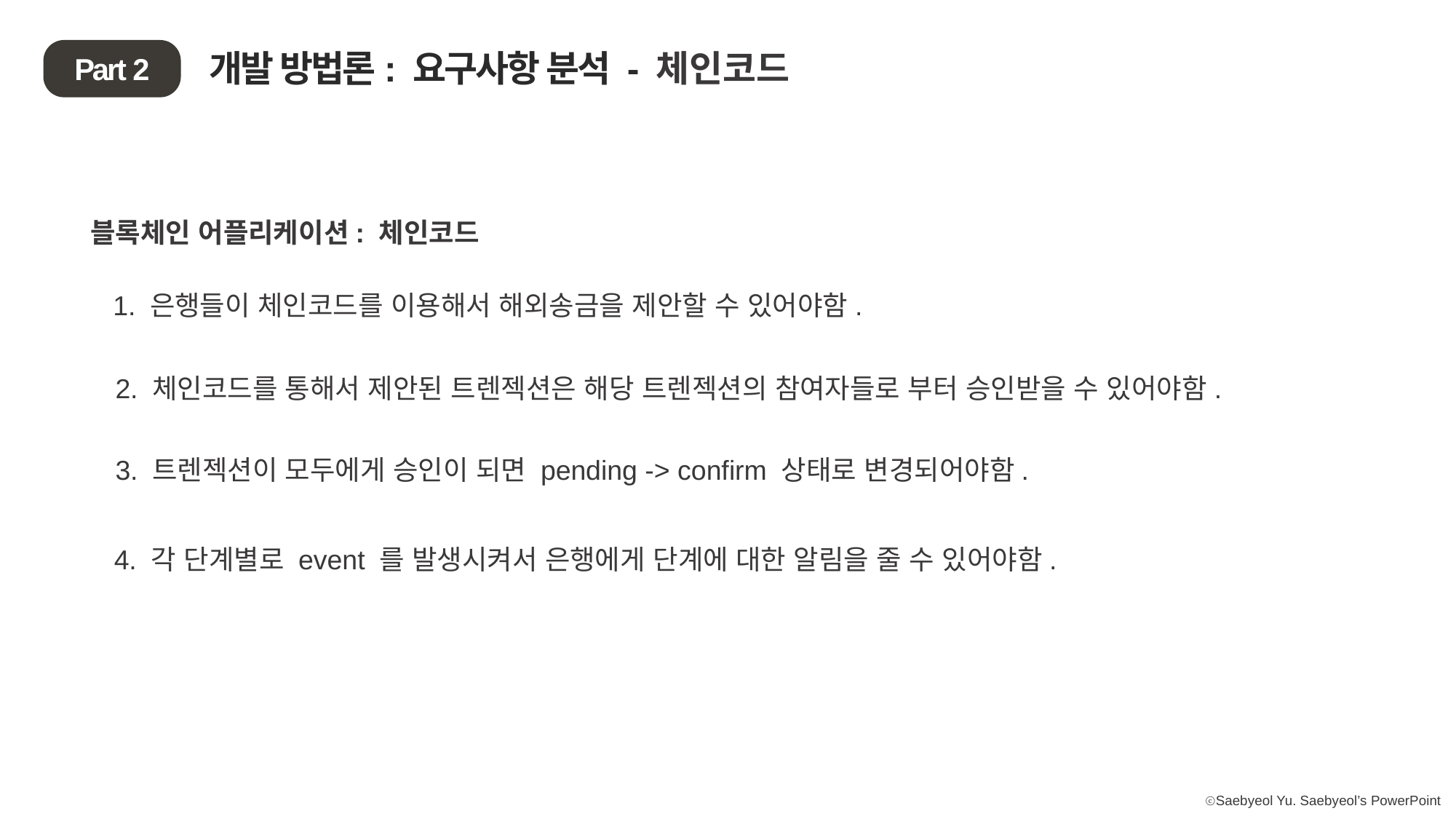

개발 방법론: 요구사항 분석 - 체인코드
Part 2
블록체인 어플리케이션: 체인코드
1. 은행들이 체인코드를 이용해서 해외송금을 제안할 수 있어야함.
2. 체인코드를 통해서 제안된 트렌젝션은 해당 트렌젝션의 참여자들로 부터 승인받을 수 있어야함.
3. 트렌젝션이 모두에게 승인이 되면 pending -> confirm 상태로 변경되어야함.
4. 각 단계별로 event 를 발생시켜서 은행에게 단계에 대한 알림을 줄 수 있어야함.